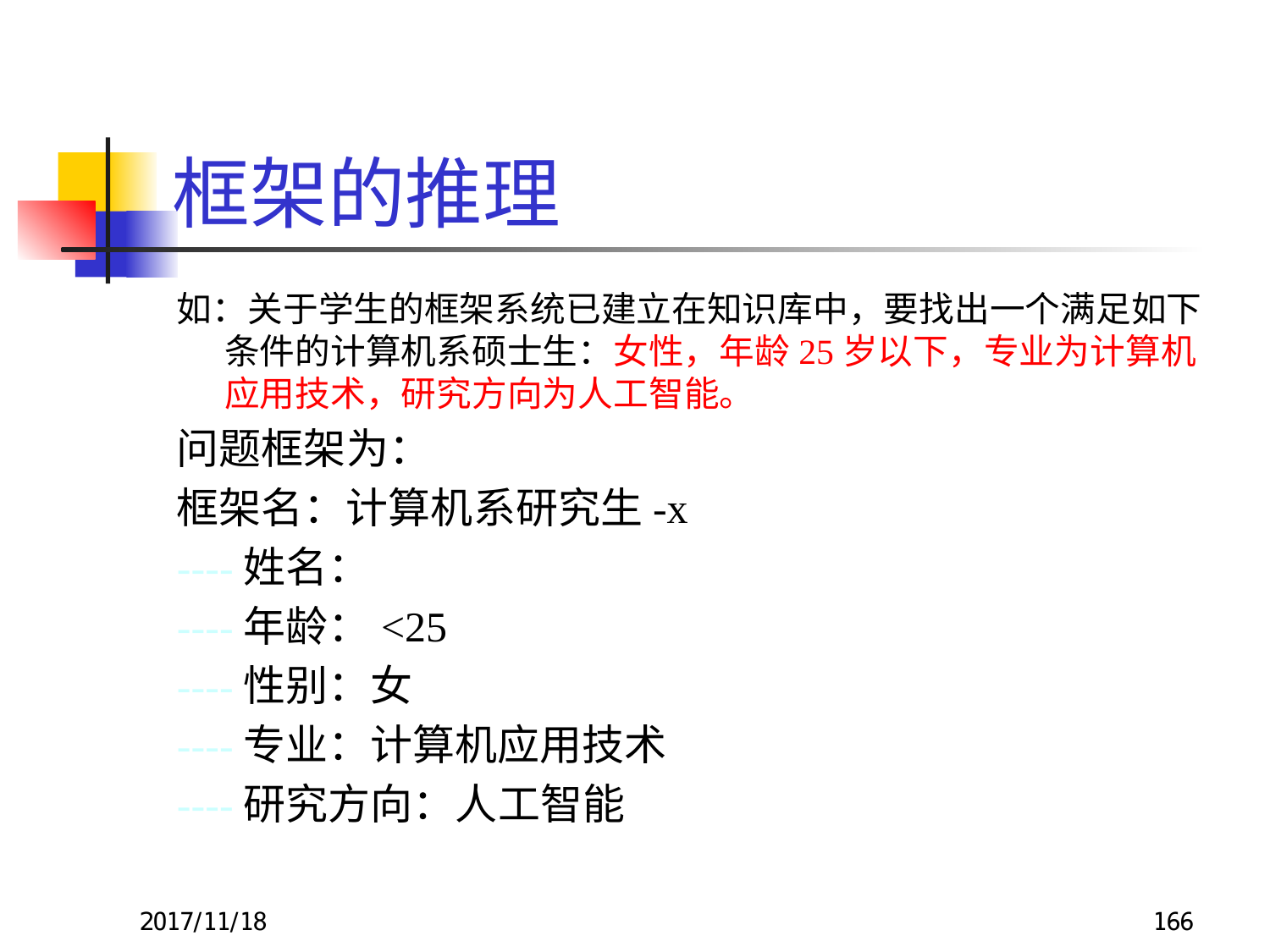

# 框架的推理
如：关于学生的框架系统已建立在知识库中，要找出一个满足如下条件的计算机系硕士生：女性，年龄25岁以下，专业为计算机应用技术，研究方向为人工智能。
问题框架为：
框架名：计算机系研究生-x
----姓名：
----年龄：<25
----性别：女
----专业：计算机应用技术
----研究方向：人工智能

2017/11/18
166